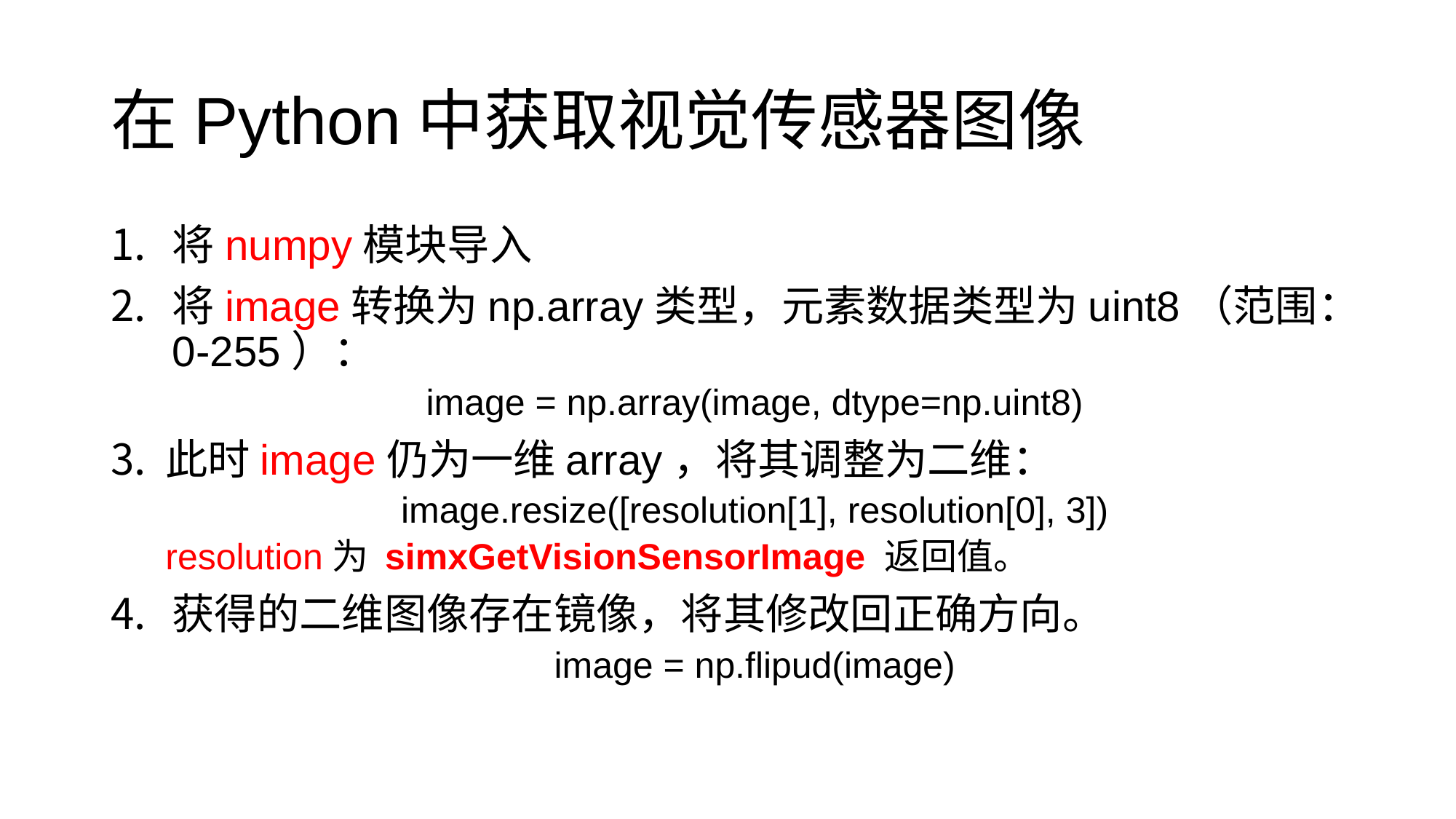

# 在Python中获取视觉传感器图像
将numpy模块导入
将image转换为np.array类型，元素数据类型为uint8（范围：0-255）：
image = np.array(image, dtype=np.uint8)
此时image仍为一维array，将其调整为二维：
image.resize([resolution[1], resolution[0], 3])
resolution为 simxGetVisionSensorImage 返回值。
获得的二维图像存在镜像，将其修改回正确方向。
image = np.flipud(image)